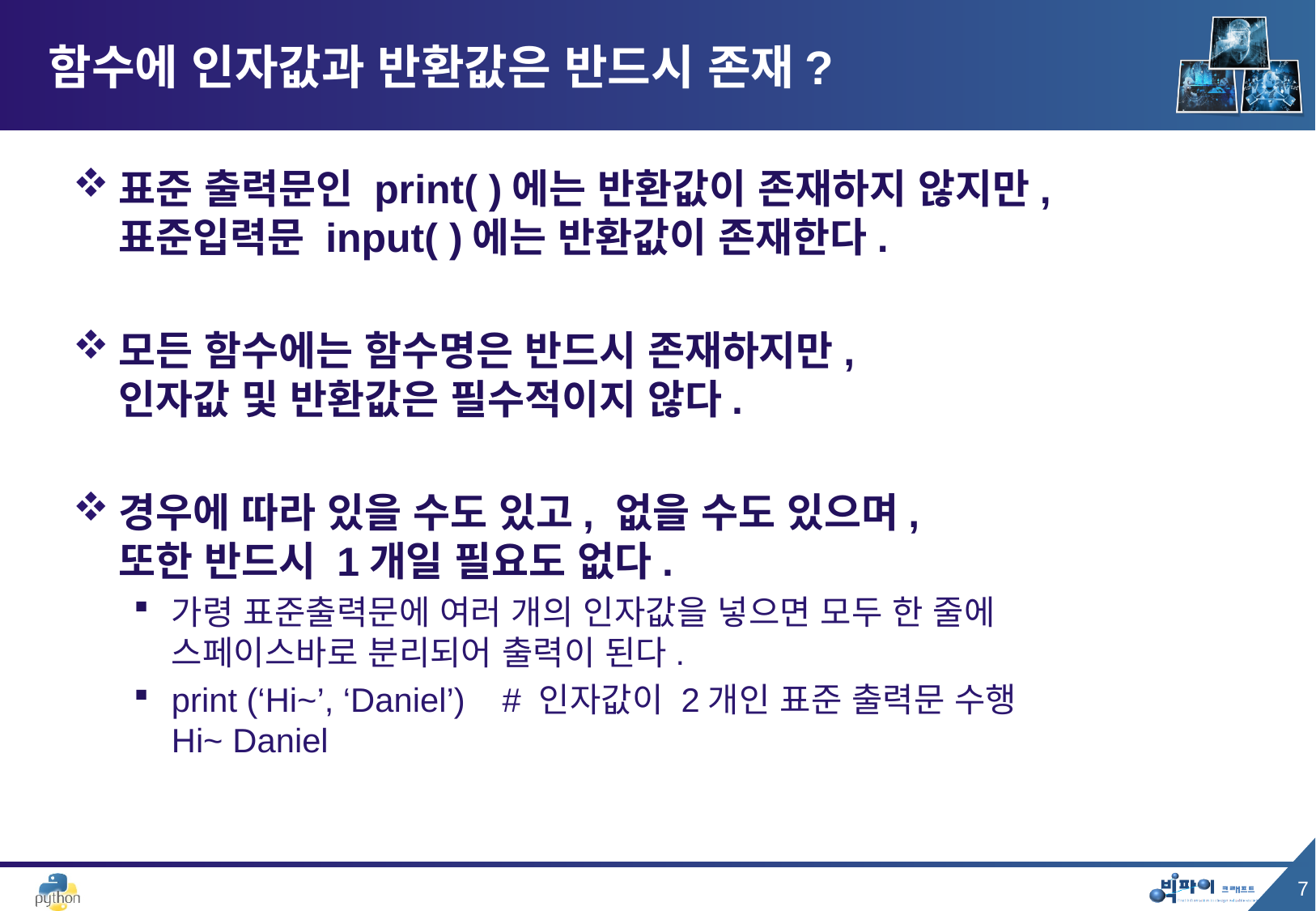

# 함수에 인자값과 반환값은 반드시 존재?
표준 출력문인 print( )에는 반환값이 존재하지 않지만,
표준입력문 input( )에는 반환값이 존재한다.

모든 함수에는 함수명은 반드시 존재하지만,
인자값 및 반환값은 필수적이지 않다.

경우에 따라 있을 수도 있고, 없을 수도 있으며,
또한 반드시 1개일 필요도 없다.
가령 표준출력문에 여러 개의 인자값을 넣으면 모두 한 줄에
스페이스바로 분리되어 출력이 된다.
print (‘Hi~’, ‘Daniel’)    # 인자값이 2개인 표준 출력문 수행
Hi~ Daniel